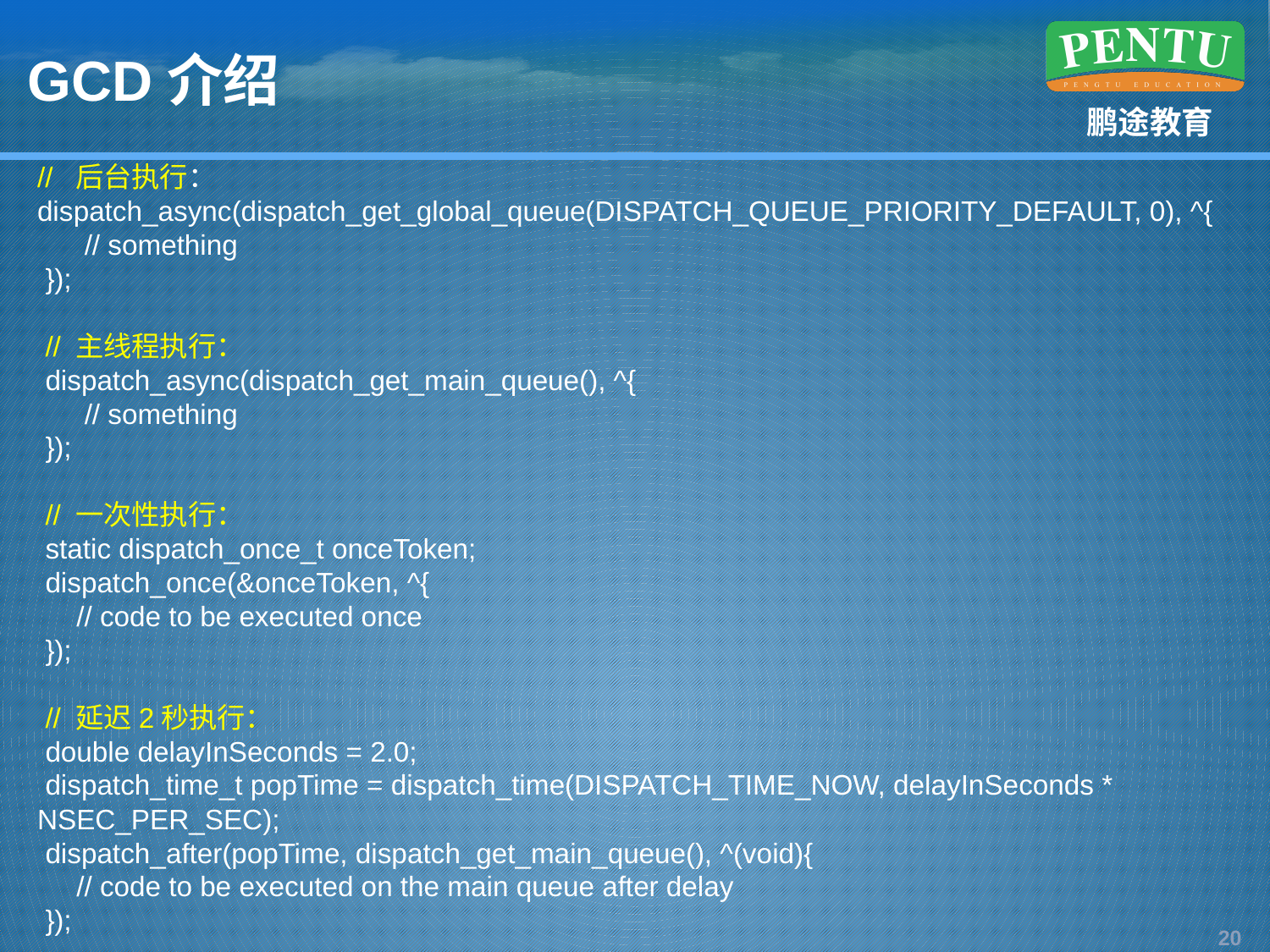

# GCD介绍
//  后台执行：
dispatch_async(dispatch_get_global_queue(DISPATCH_QUEUE_PRIORITY_DEFAULT, 0), ^{
      // something
 });

 // 主线程执行：
 dispatch_async(dispatch_get_main_queue(), ^{
      // something
 });

 // 一次性执行：
 static dispatch_once_t onceToken;
 dispatch_once(&onceToken, ^{
     // code to be executed once
 });

 // 延迟2秒执行：
 double delayInSeconds = 2.0;
 dispatch_time_t popTime = dispatch_time(DISPATCH_TIME_NOW, delayInSeconds * NSEC_PER_SEC);
 dispatch_after(popTime, dispatch_get_main_queue(), ^(void){
     // code to be executed on the main queue after delay
 });
20